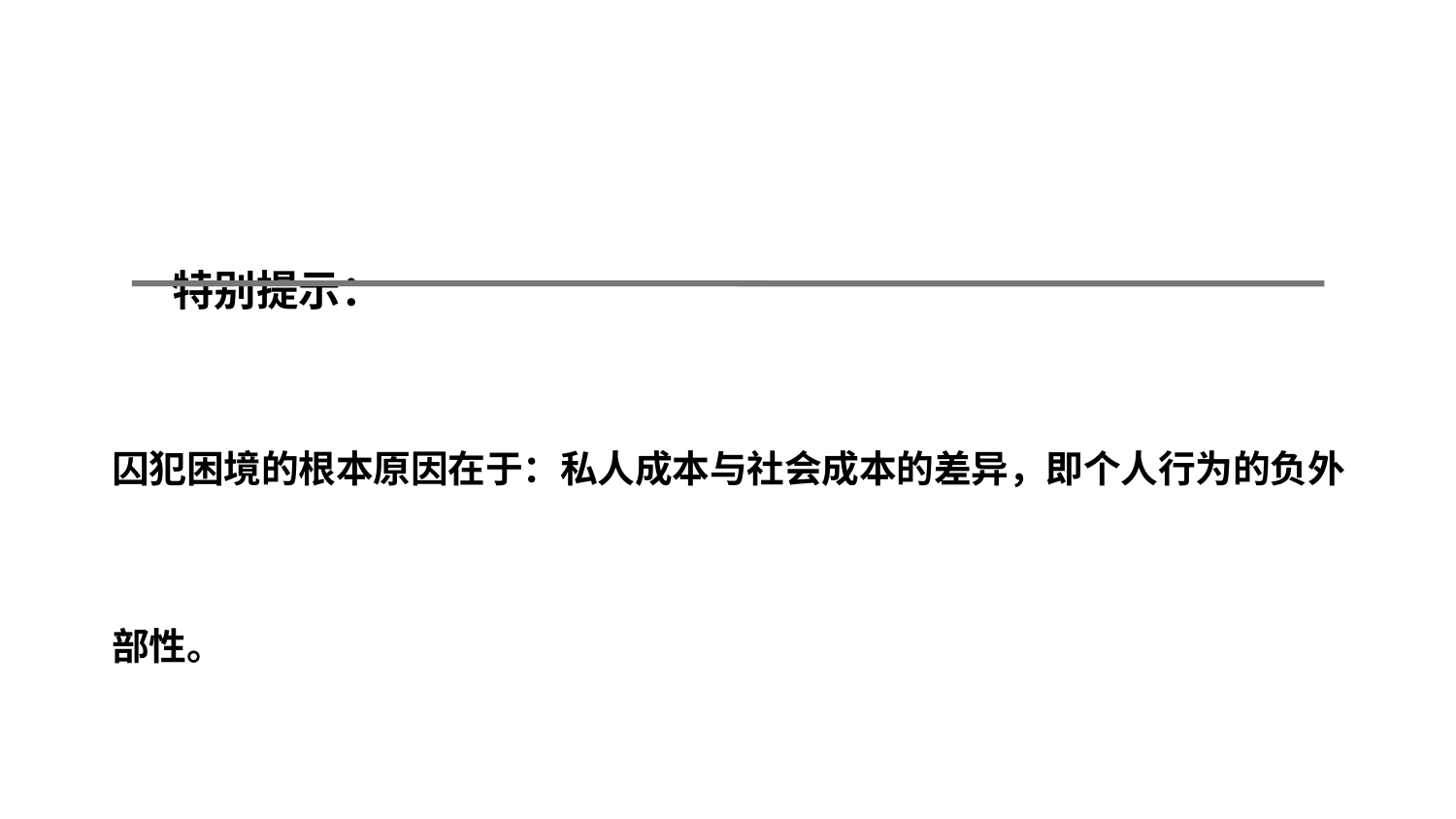

特别提示：
囚犯困境的根本原因在于：私人成本与社会成本的差异，即个人行为的负外部性。